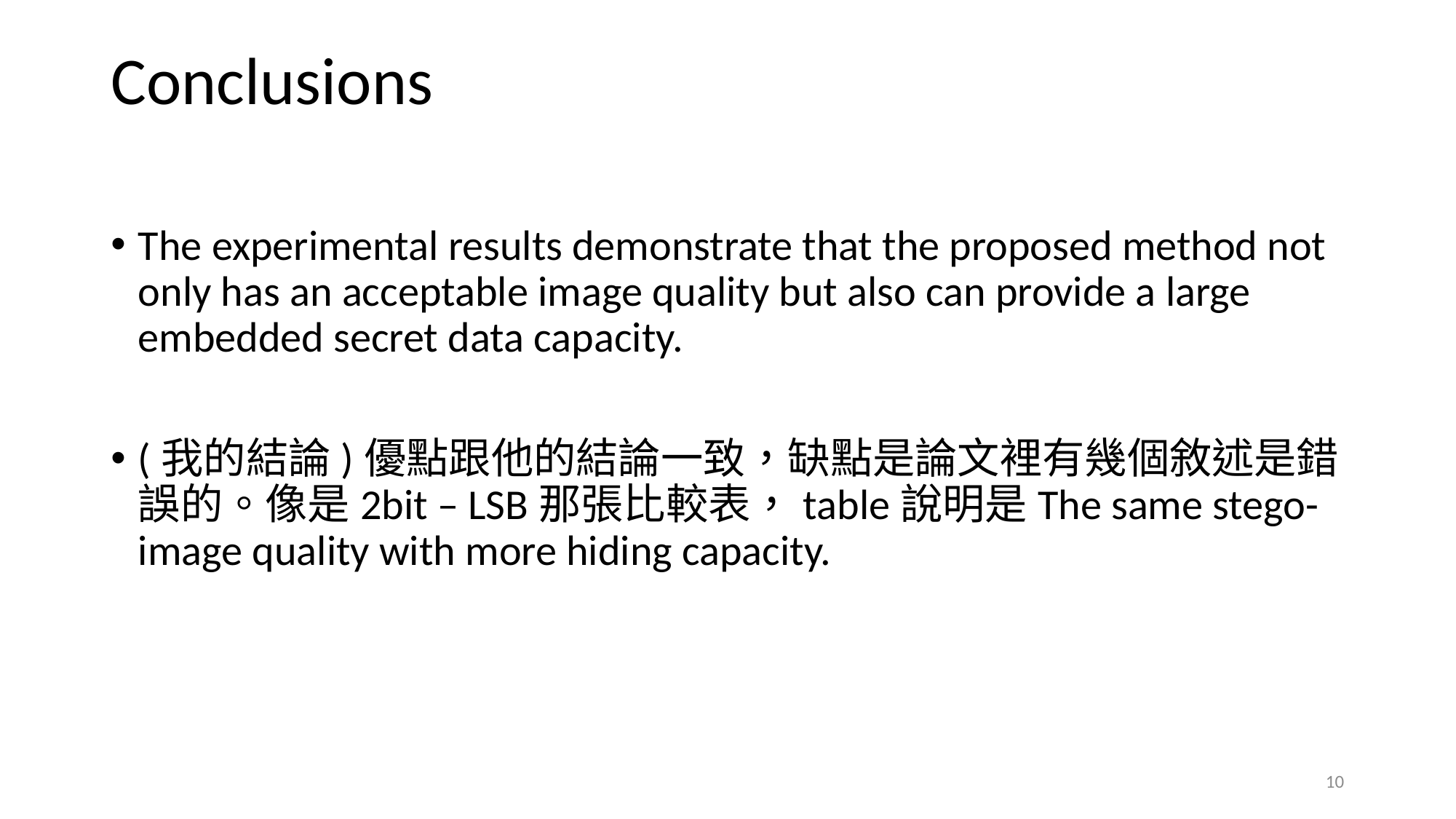

# Conclusions
The experimental results demonstrate that the proposed method not only has an acceptable image quality but also can provide a large embedded secret data capacity.

(我的結論)優點跟他的結論一致，缺點是論文裡有幾個敘述是錯誤的。像是2bit – LSB那張比較表，table說明是The same stego-image quality with more hiding capacity.
10